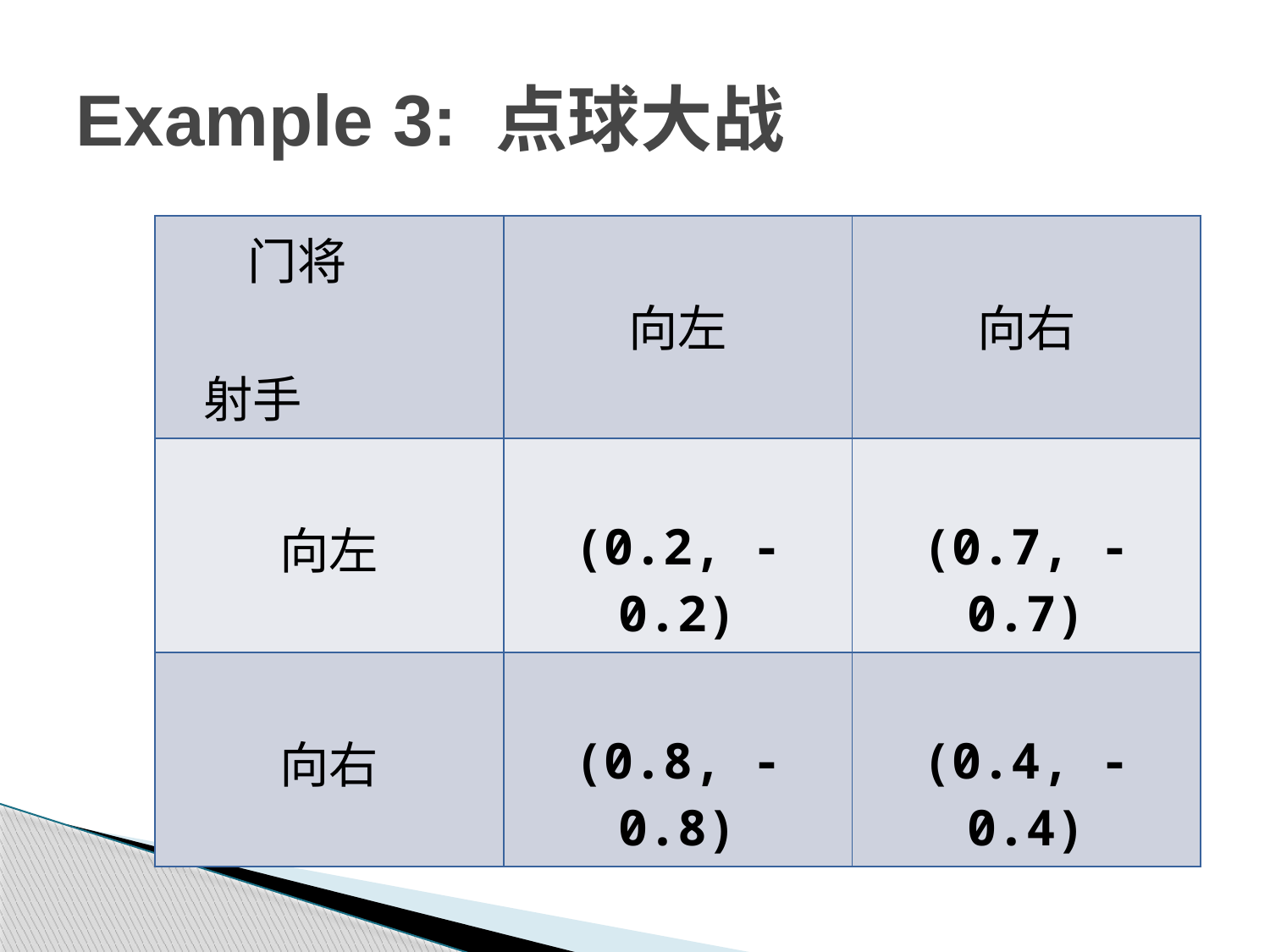

# Example 3: 点球大战
| 门将 射手 | 向左 | 向右 |
| --- | --- | --- |
| 向左 | (0.2, -0.2) | (0.7, -0.7) |
| 向右 | (0.8, -0.8) | (0.4, -0.4) |